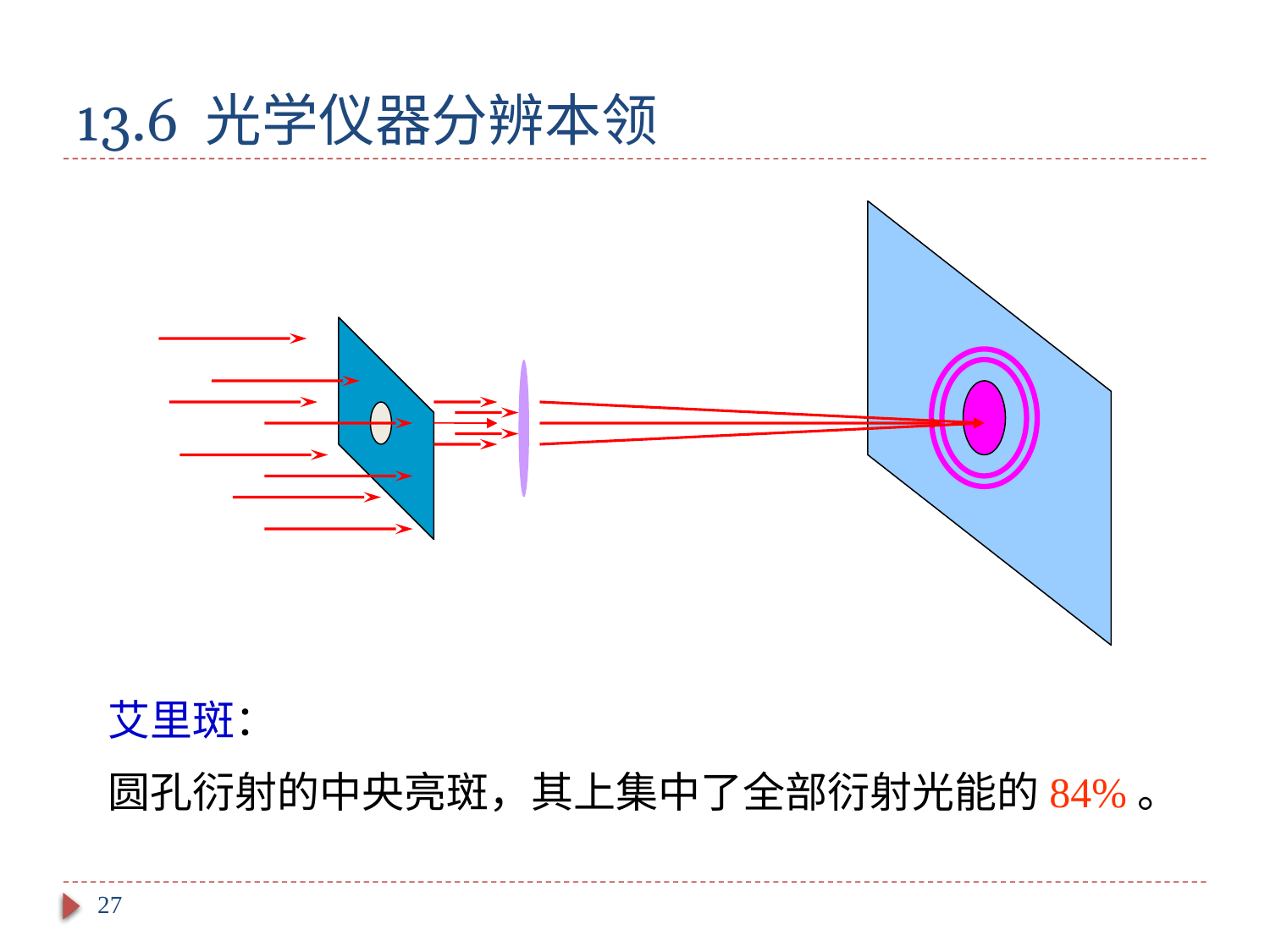

# 13.6 光学仪器分辨本领

艾里斑：
圆孔衍射的中央亮斑，其上集中了全部衍射光能的84%。
27